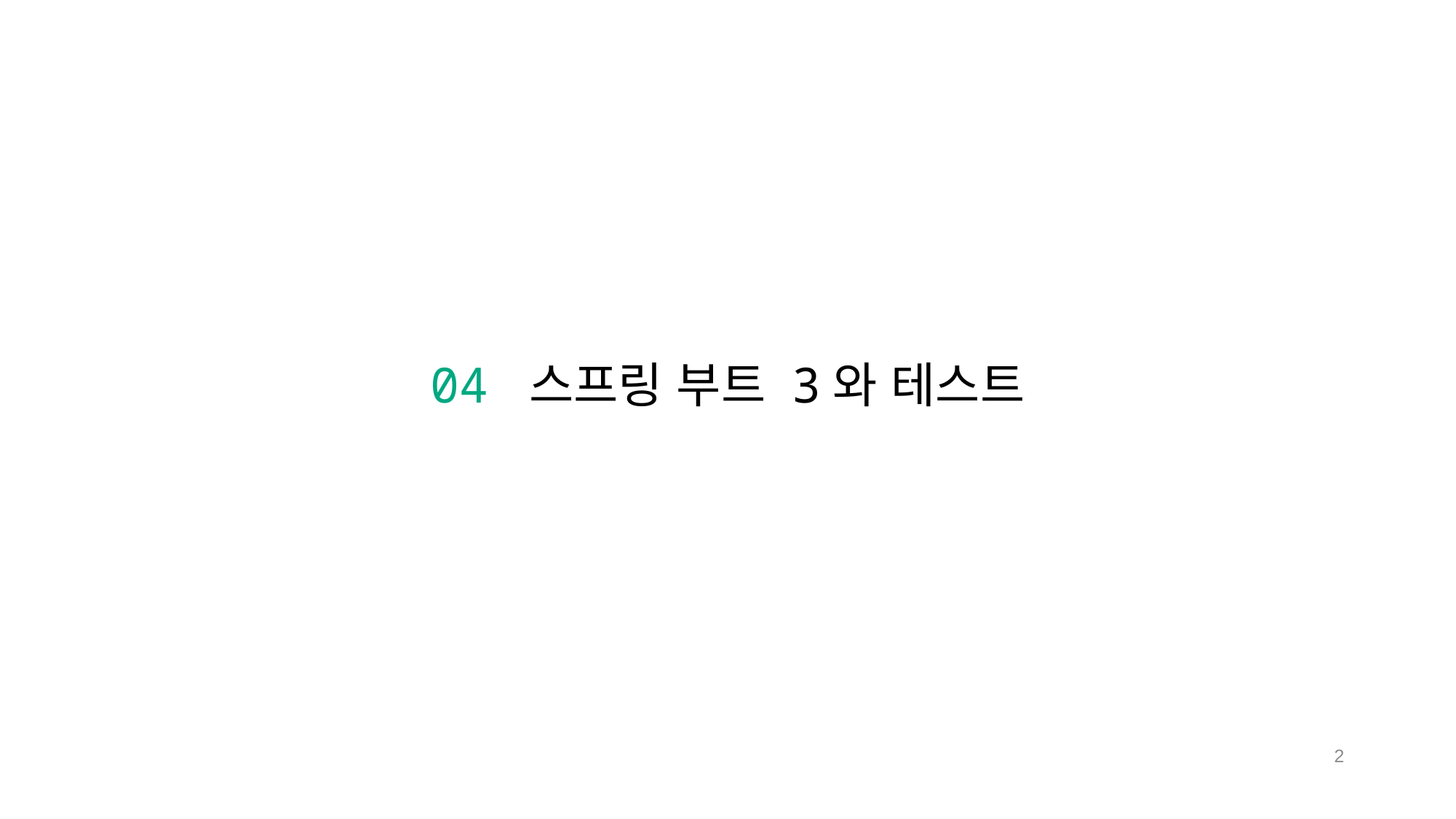

# 04 스프링 부트 3와 테스트
2